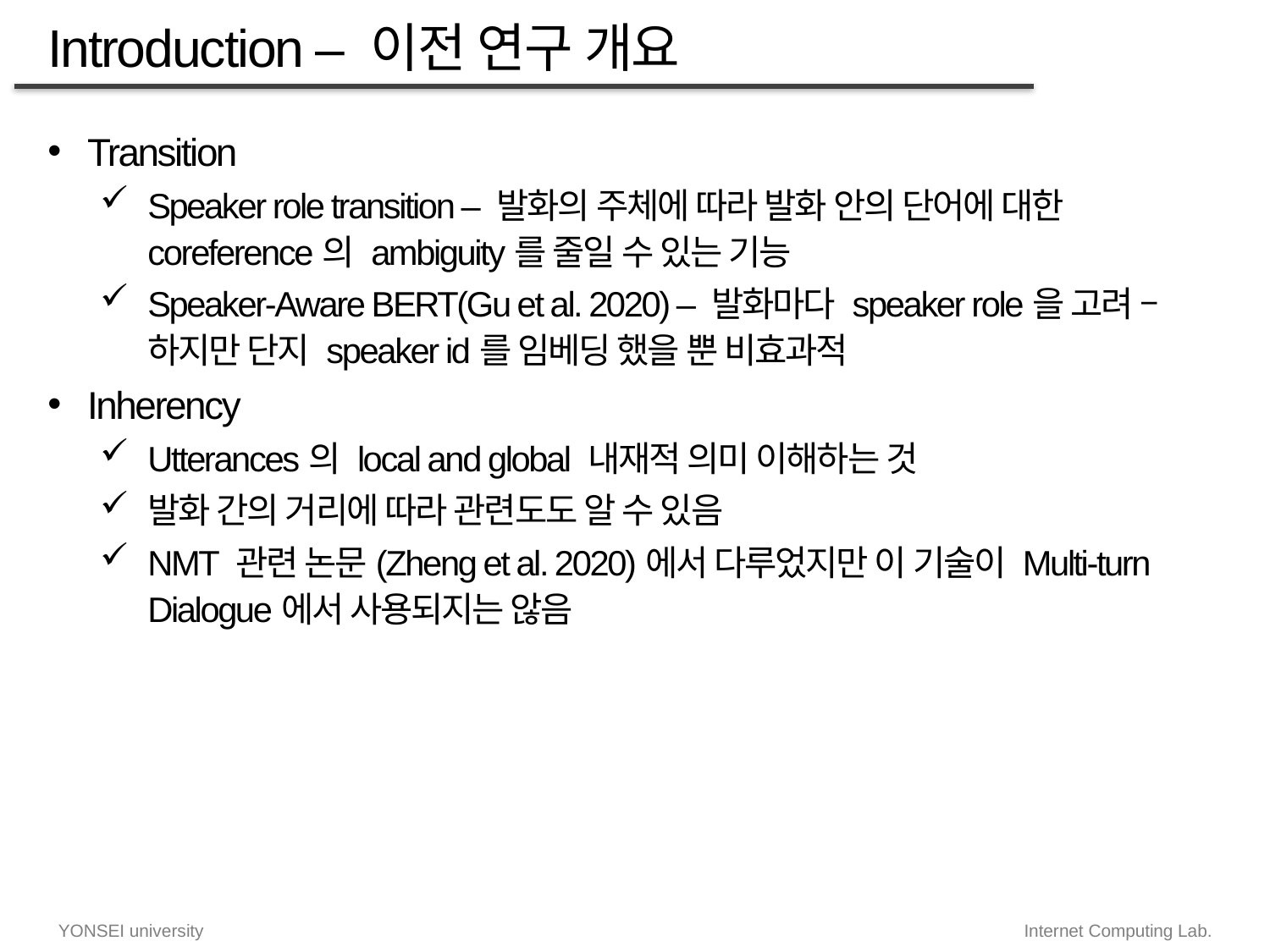

# Introduction – 이전 연구 개요
Transition
Speaker role transition – 발화의 주체에 따라 발화 안의 단어에 대한 coreference의 ambiguity를 줄일 수 있는 기능
Speaker-Aware BERT(Gu et al. 2020) – 발화마다 speaker role을 고려 – 하지만 단지 speaker id를 임베딩 했을 뿐 비효과적
Inherency
Utterances의 local and global 내재적 의미 이해하는 것
발화 간의 거리에 따라 관련도도 알 수 있음
NMT 관련 논문(Zheng et al. 2020)에서 다루었지만 이 기술이 Multi-turn Dialogue에서 사용되지는 않음